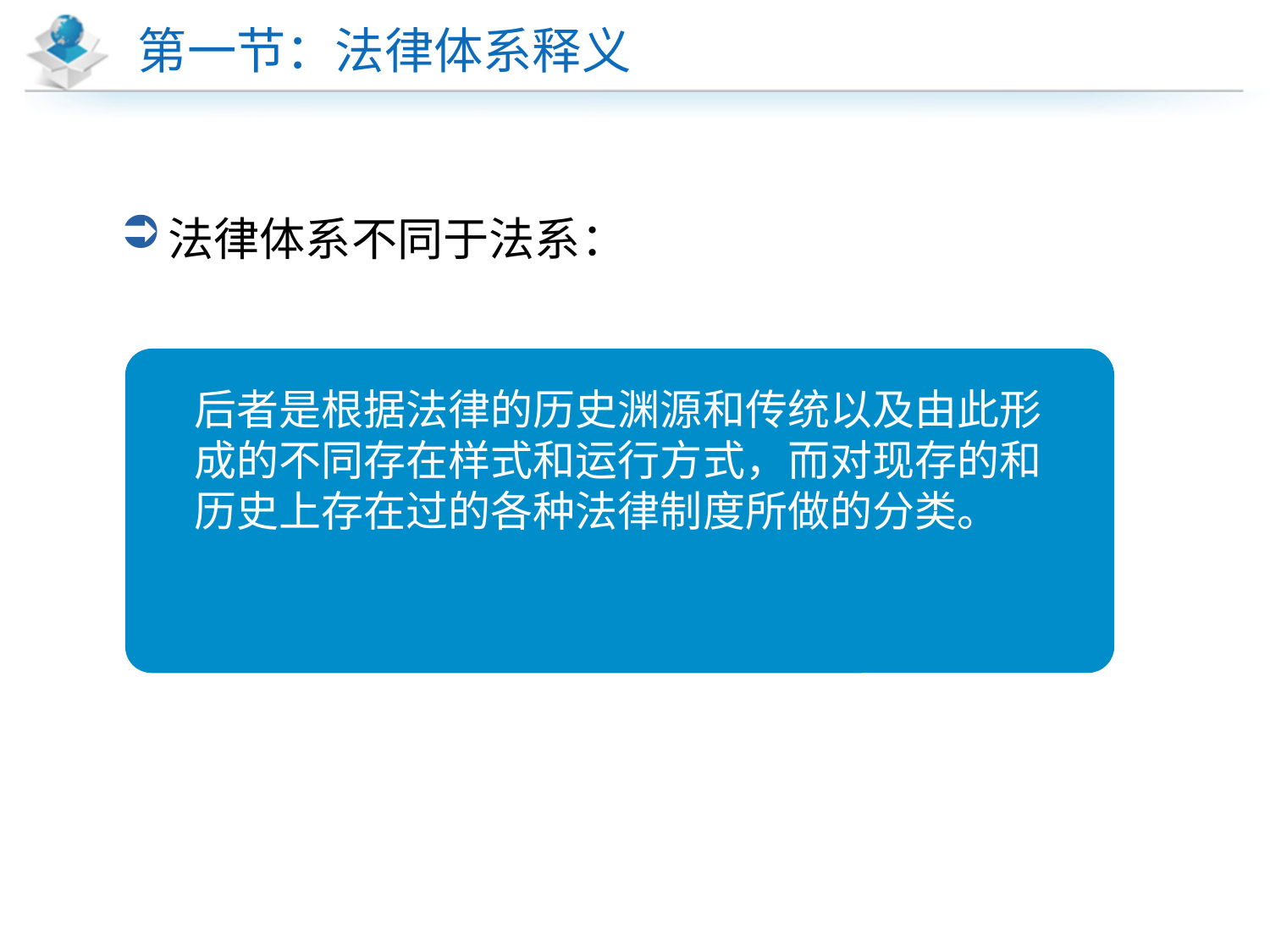

# 第一节：法律体系释义
法律体系不同于法系：

后者是根据法律的历史渊源和传统以及由此形成的不同存在样式和运行方式，而对现存的和历史上存在过的各种法律制度所做的分类。